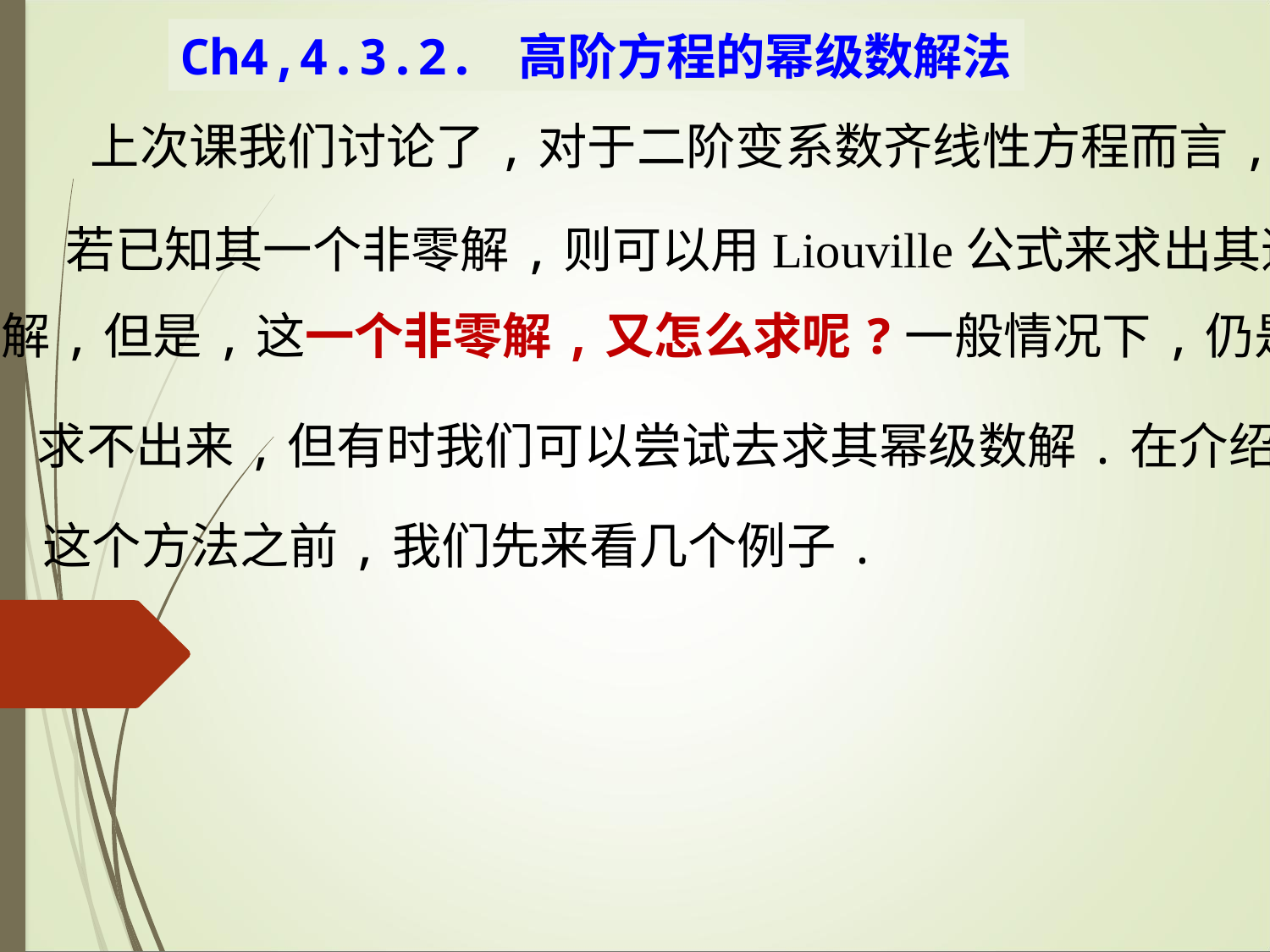

Ch4,4.3.2. 高阶方程的幂级数解法
  上次课我们讨论了,对于二阶变系数齐线性方程而言,
若已知其一个非零解,则可以用Liouville公式来求出其通
解,但是,这一个非零解,又怎么求呢?一般情况下,仍是
求不出来,但有时我们可以尝试去求其幂级数解.在介绍
这个方法之前,我们先来看几个例子.